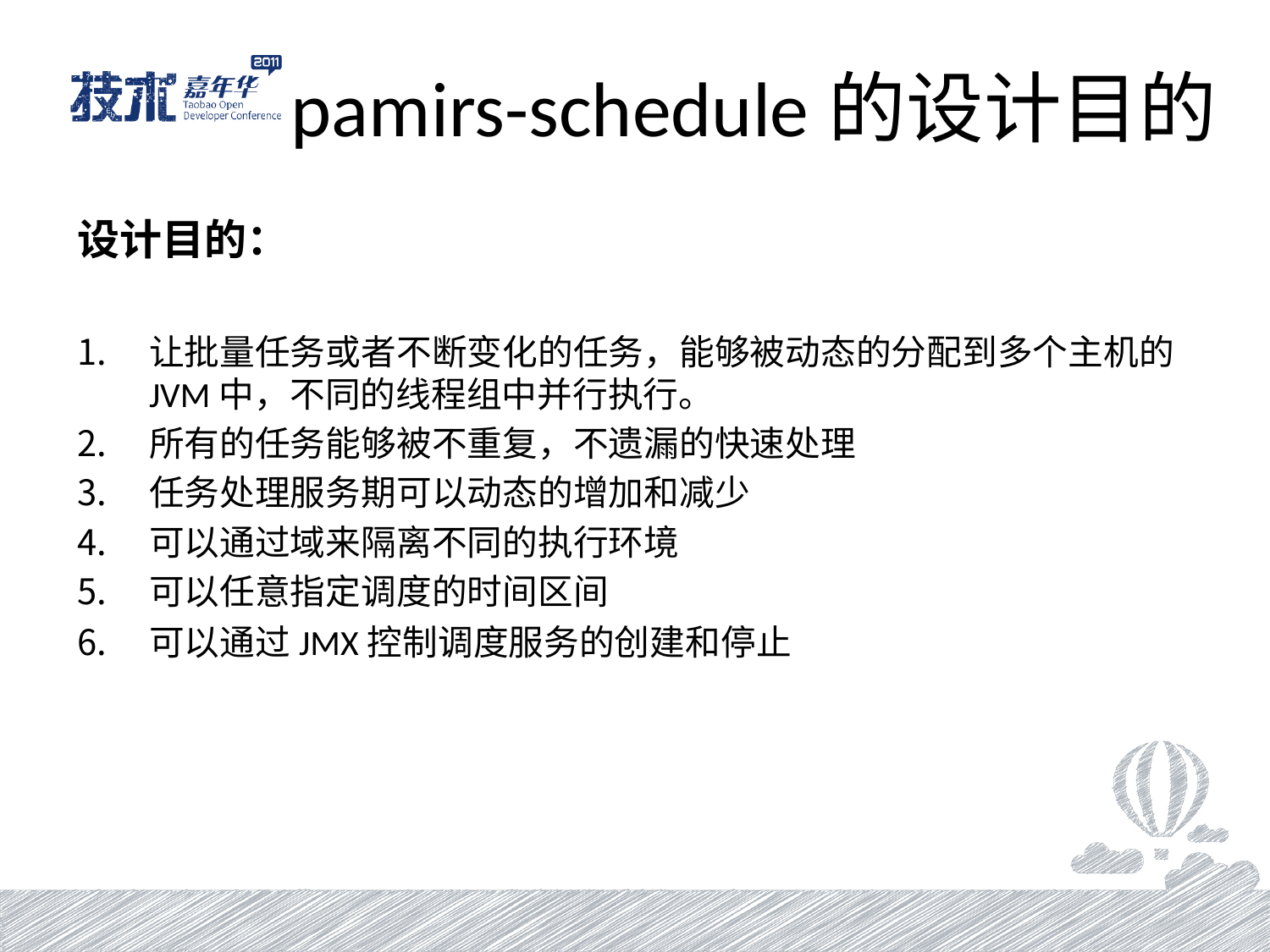

# pamirs-schedule的设计目的
设计目的：

让批量任务或者不断变化的任务，能够被动态的分配到多个主机的JVM中，不同的线程组中并行执行。
所有的任务能够被不重复，不遗漏的快速处理
任务处理服务期可以动态的增加和减少
可以通过域来隔离不同的执行环境
可以任意指定调度的时间区间
可以通过JMX控制调度服务的创建和停止